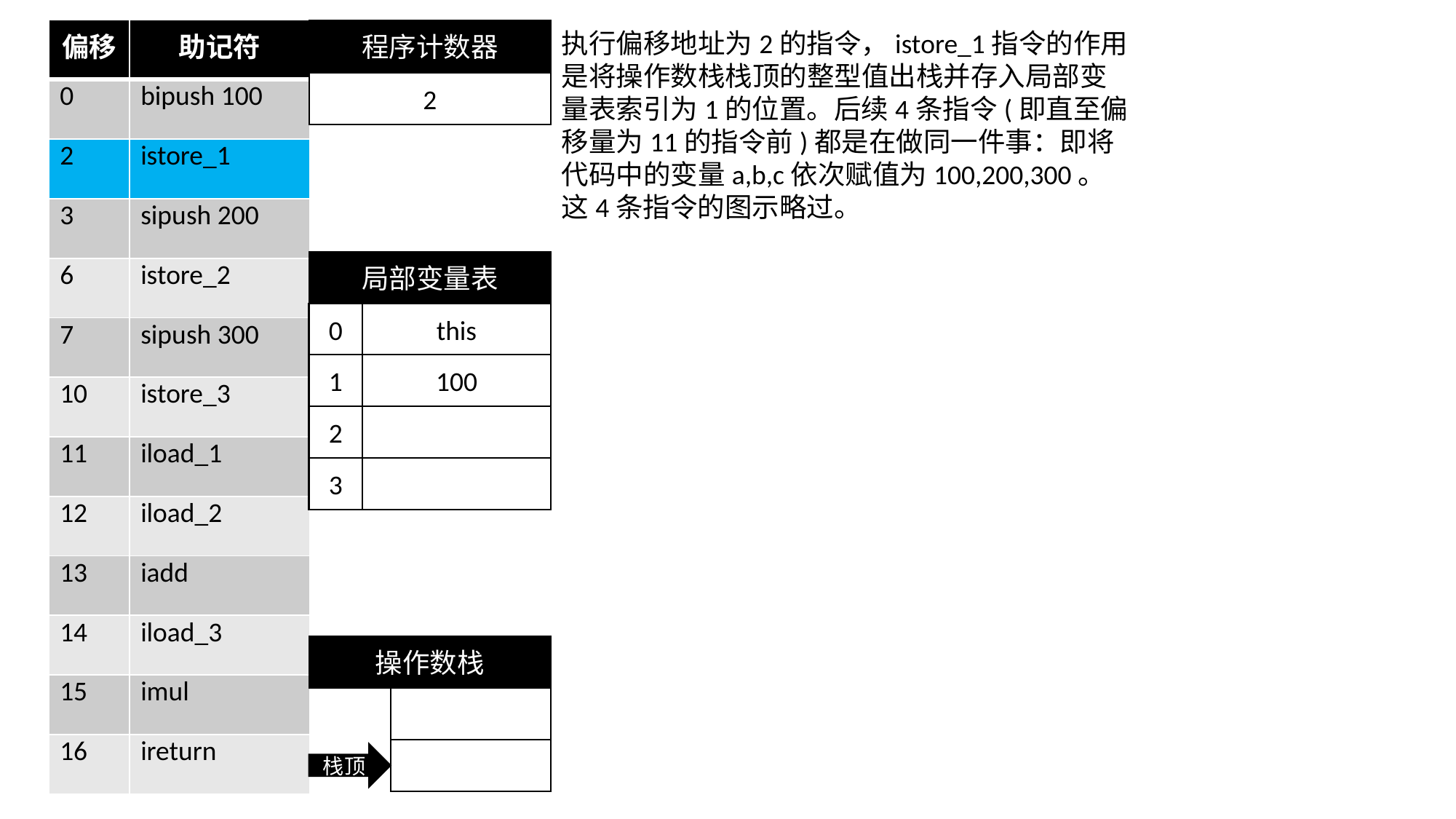

| 偏移 | 助记符 |
| --- | --- |
| 0 | bipush 100 |
| 2 | istore\_1 |
| 3 | sipush 200 |
| 6 | istore\_2 |
| 7 | sipush 300 |
| 10 | istore\_3 |
| 11 | iload\_1 |
| 12 | iload\_2 |
| 13 | iadd |
| 14 | iload\_3 |
| 15 | imul |
| 16 | ireturn |
程序计数器
2
执行偏移地址为2的指令，istore_1指令的作用是将操作数栈栈顶的整型值出栈并存入局部变量表索引为1的位置。后续4条指令(即直至偏移量为11的指令前)都是在做同一件事：即将代码中的变量a,b,c依次赋值为100,200,300。这4条指令的图示略过。
局部变量表
0
this
1
100
2

3

操作数栈

栈顶